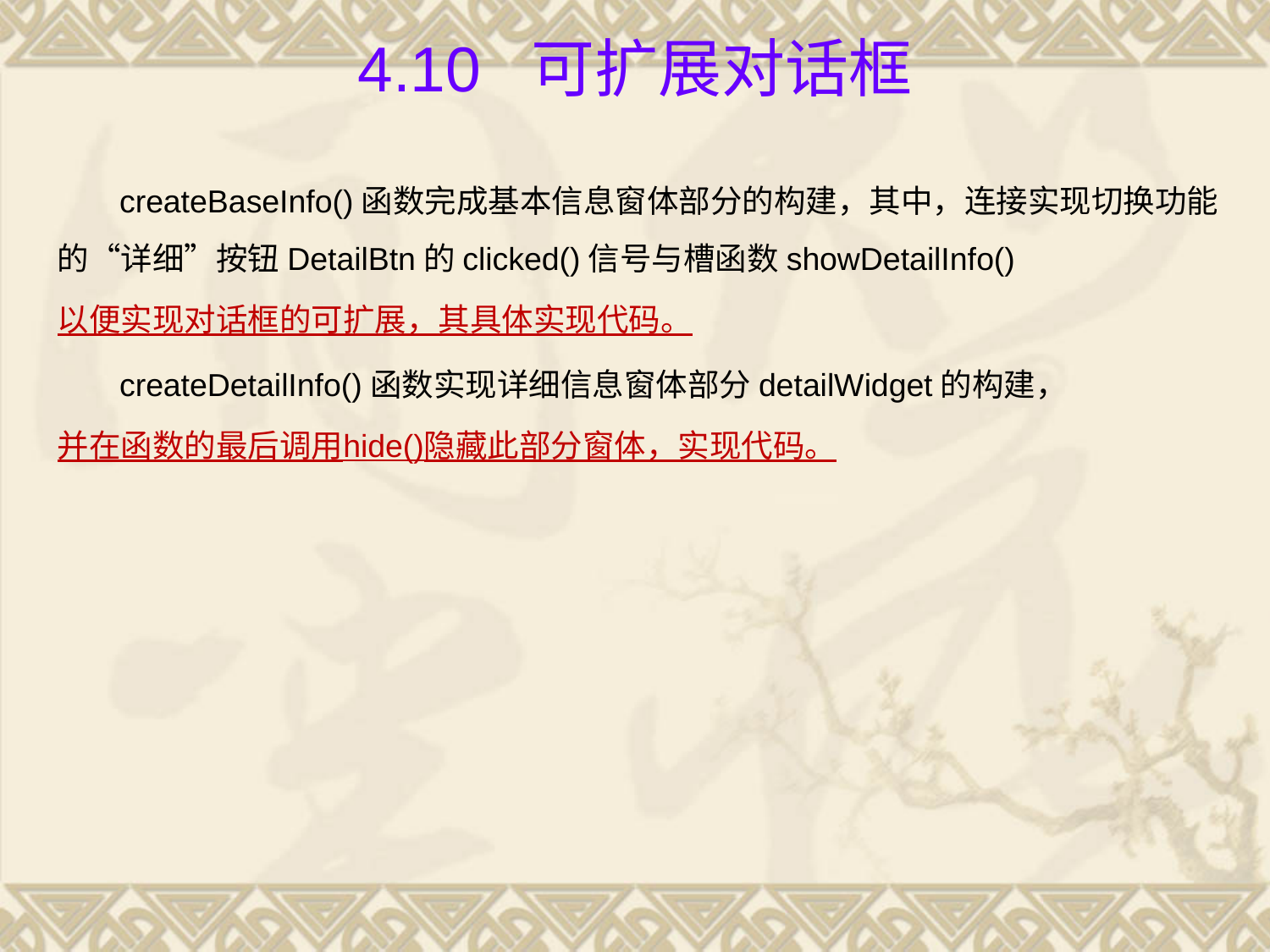

# 4.10  可扩展对话框
createBaseInfo()函数完成基本信息窗体部分的构建，其中，连接实现切换功能的“详细”按钮DetailBtn的clicked()信号与槽函数showDetailInfo()以便实现对话框的可扩展，其具体实现代码。
createDetailInfo()函数实现详细信息窗体部分detailWidget的构建，并在函数的最后调用hide()隐藏此部分窗体，实现代码。